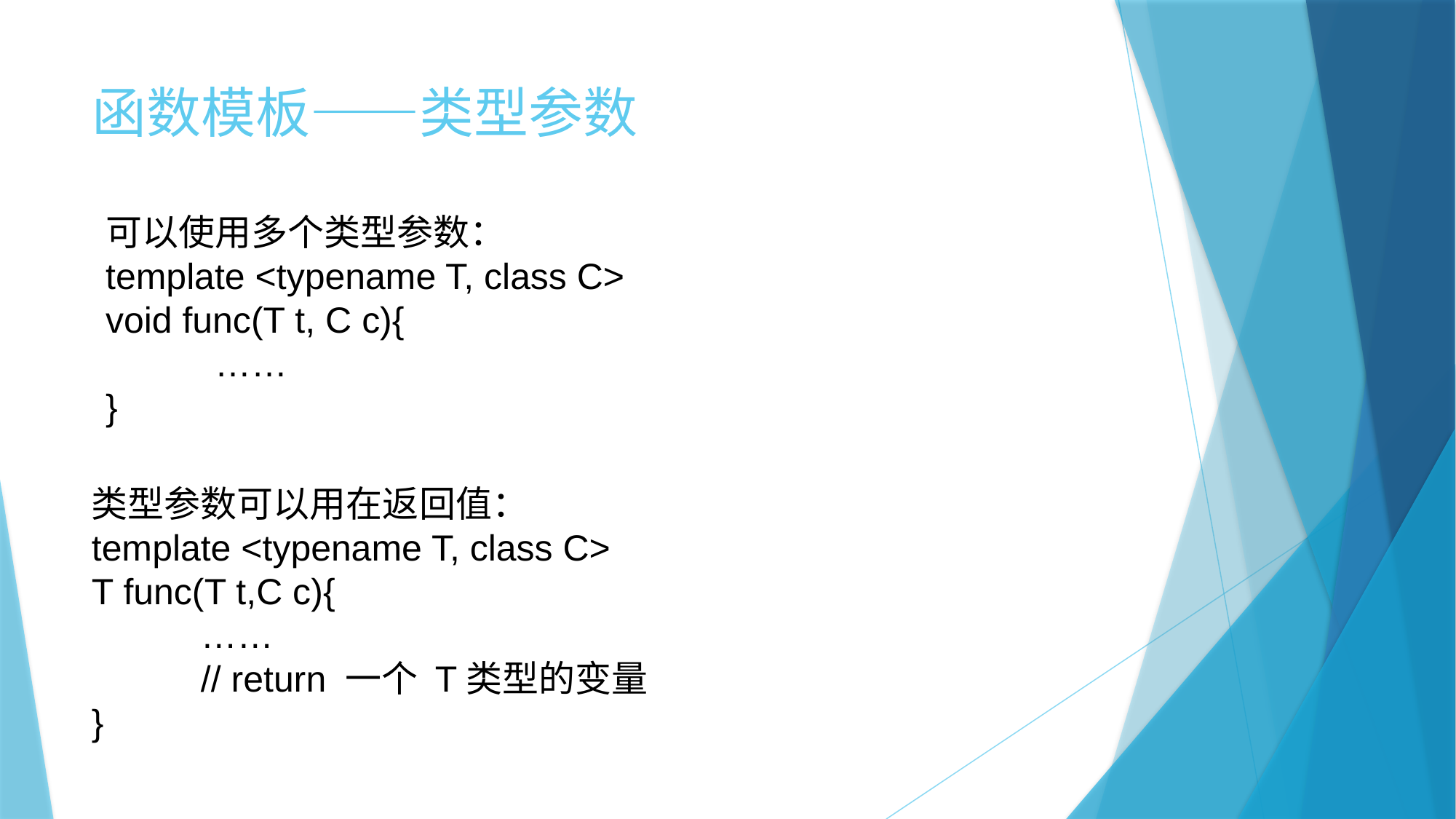

# 函数模板——类型参数
可以使用多个类型参数：
template <typename T, class C>
void func(T t, C c){
	……
}
类型参数可以用在返回值：
template <typename T, class C>
T func(T t,C c){
	……
	// return 一个 T类型的变量
}